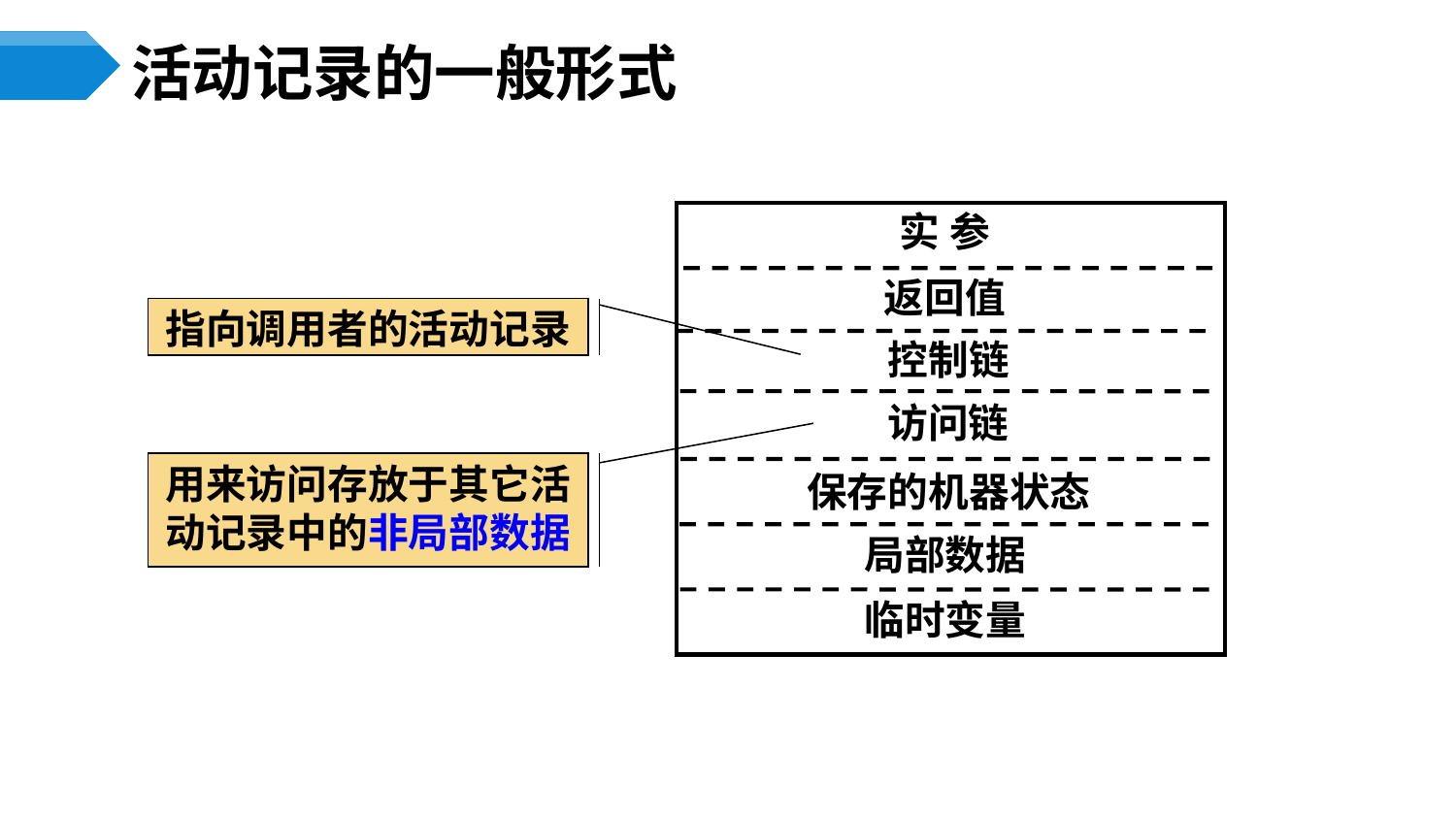

# 活动记录的一般形式
实 参

控制链

访问链

保存的机器状态

局部数据

临时变量

返回值
指向调用者的活动记录
用来访问存放于其它活动记录中的非局部数据